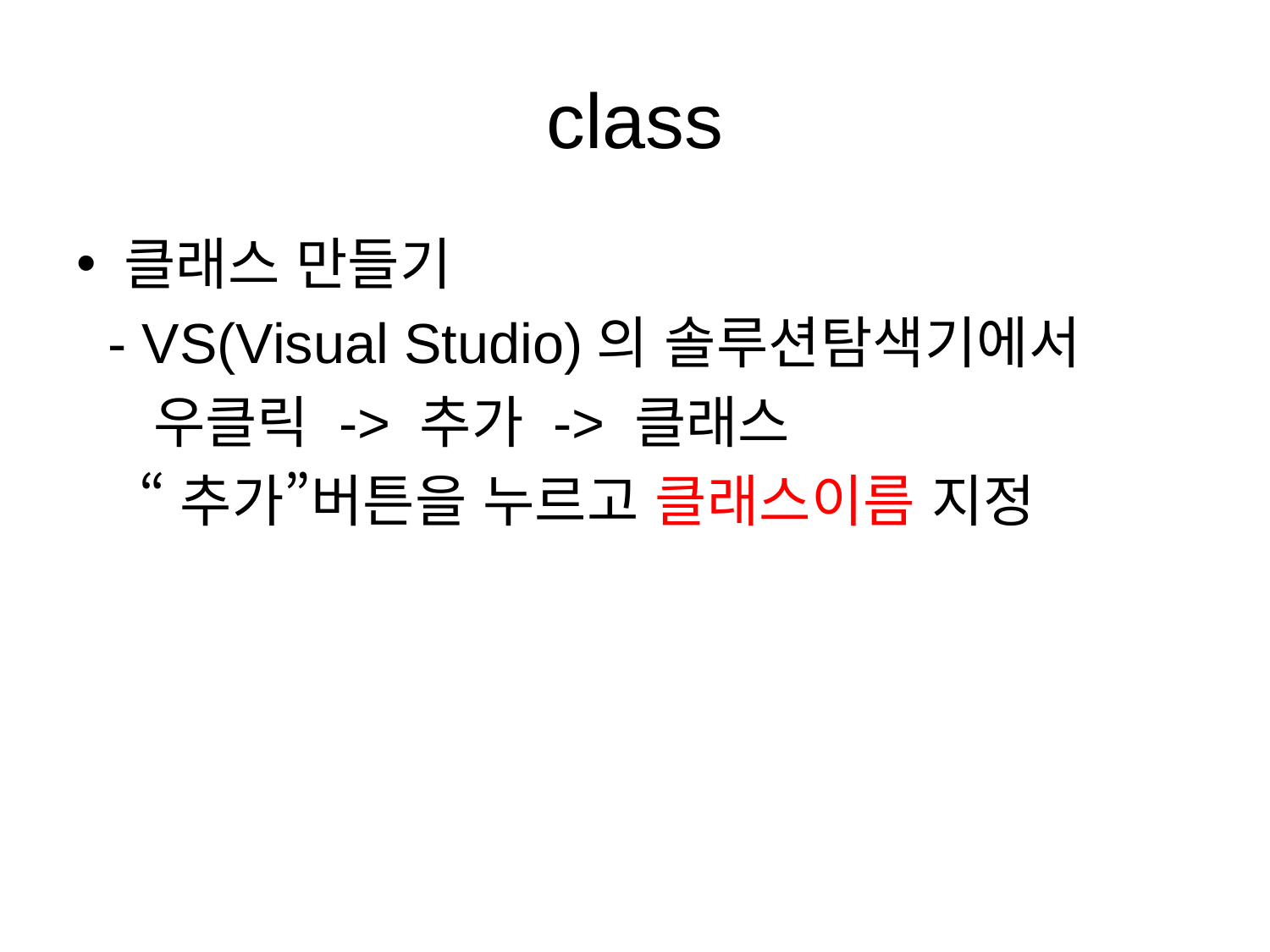

# class
클래스 만들기
  - VS(Visual Studio)의 솔루션탐색기에서
    우클릭 -> 추가 -> 클래스
    “추가”버튼을 누르고 클래스이름 지정